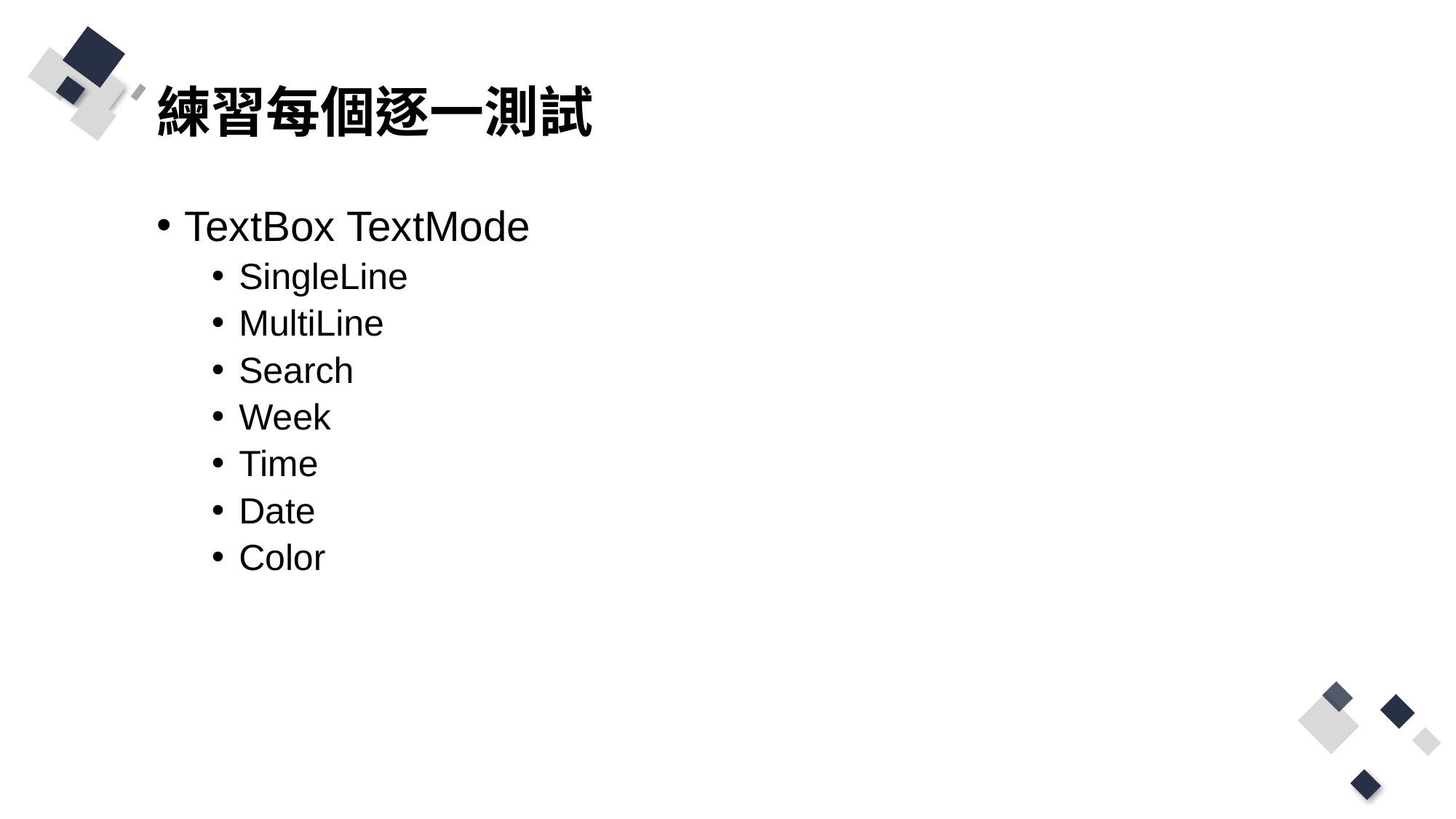

# 練習每個逐一測試
TextBox TextMode
SingleLine
MultiLine
Search
Week
Time
Date
Color